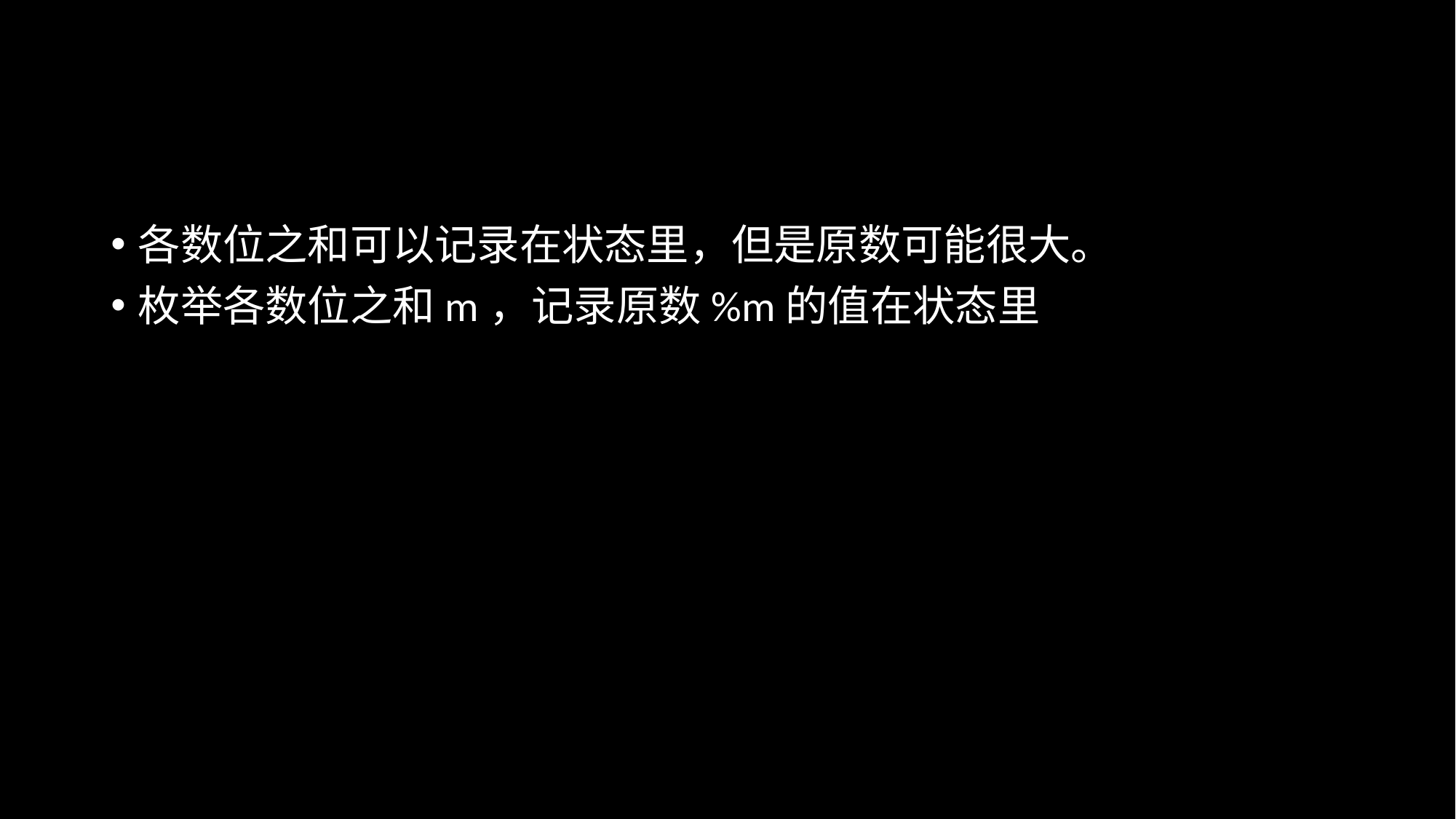

#
各数位之和可以记录在状态里，但是原数可能很大。
枚举各数位之和m，记录原数%m的值在状态里